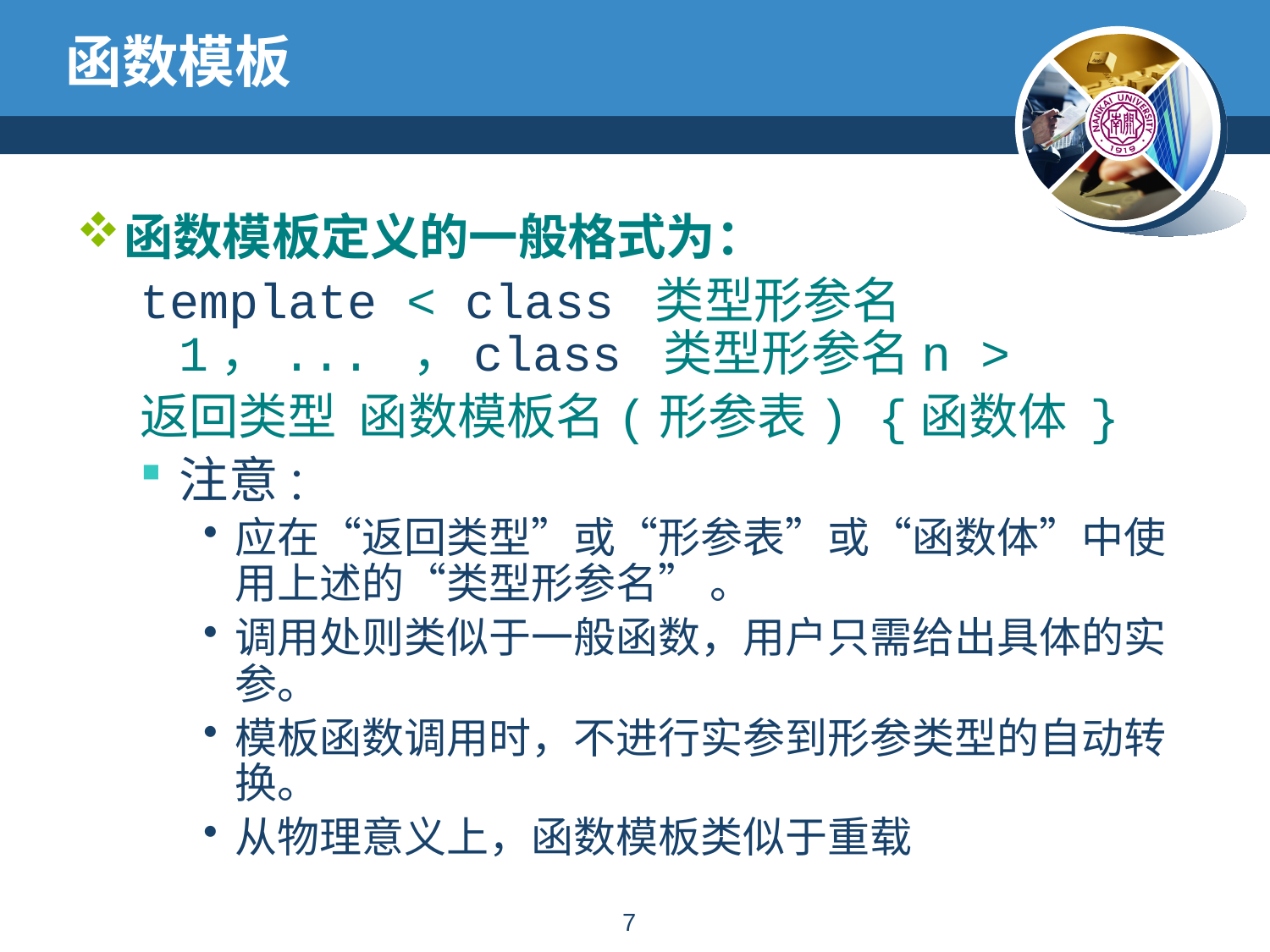

# 函数模板
函数模板定义的一般格式为：
template < class 类型形参名1，... ，class 类型形参名n >
返回类型  函数模板名(形参表) {函数体 }
注意:
应在“返回类型”或“形参表”或“函数体”中使用上述的“类型形参名” 。
调用处则类似于一般函数，用户只需给出具体的实参。
模板函数调用时，不进行实参到形参类型的自动转换。
从物理意义上，函数模板类似于重载
7